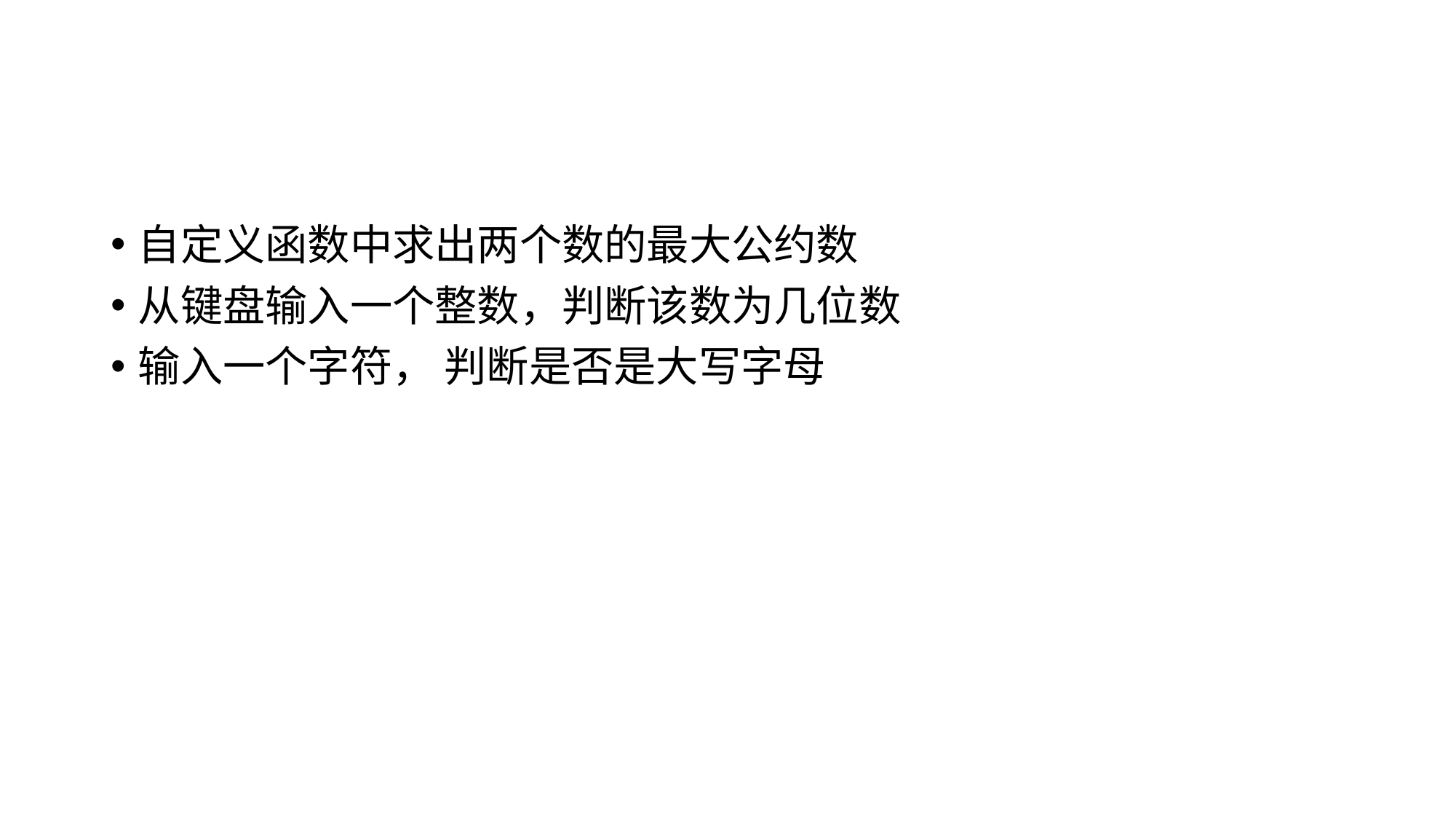

自定义函数中求出两个数的最大公约数
从键盘输入一个整数，判断该数为几位数
输入一个字符， 判断是否是大写字母